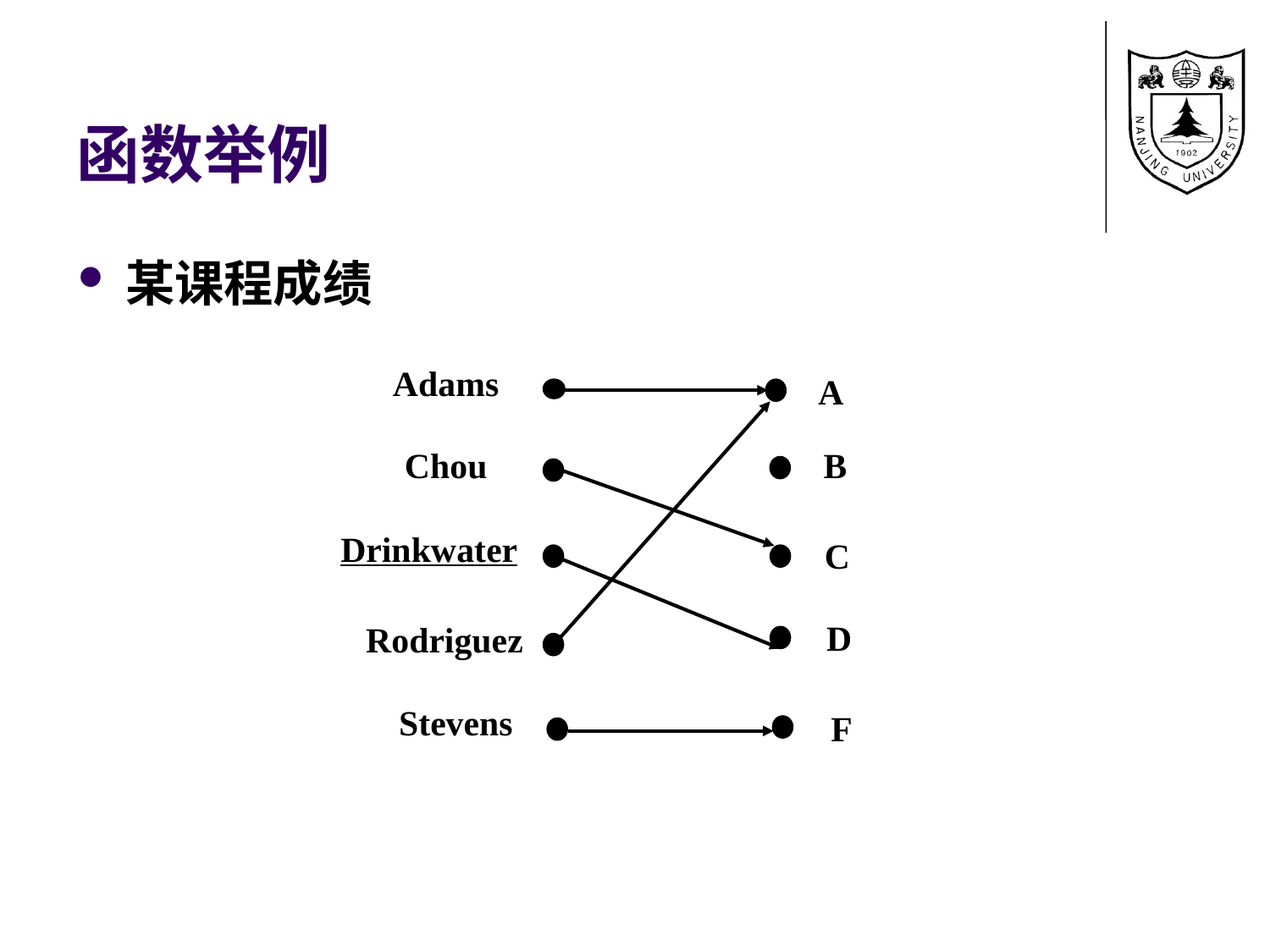

# 函数举例
某课程成绩

Adams
A

B
Chou

Drinkwater
C

D
Rodriguez

Stevens
F